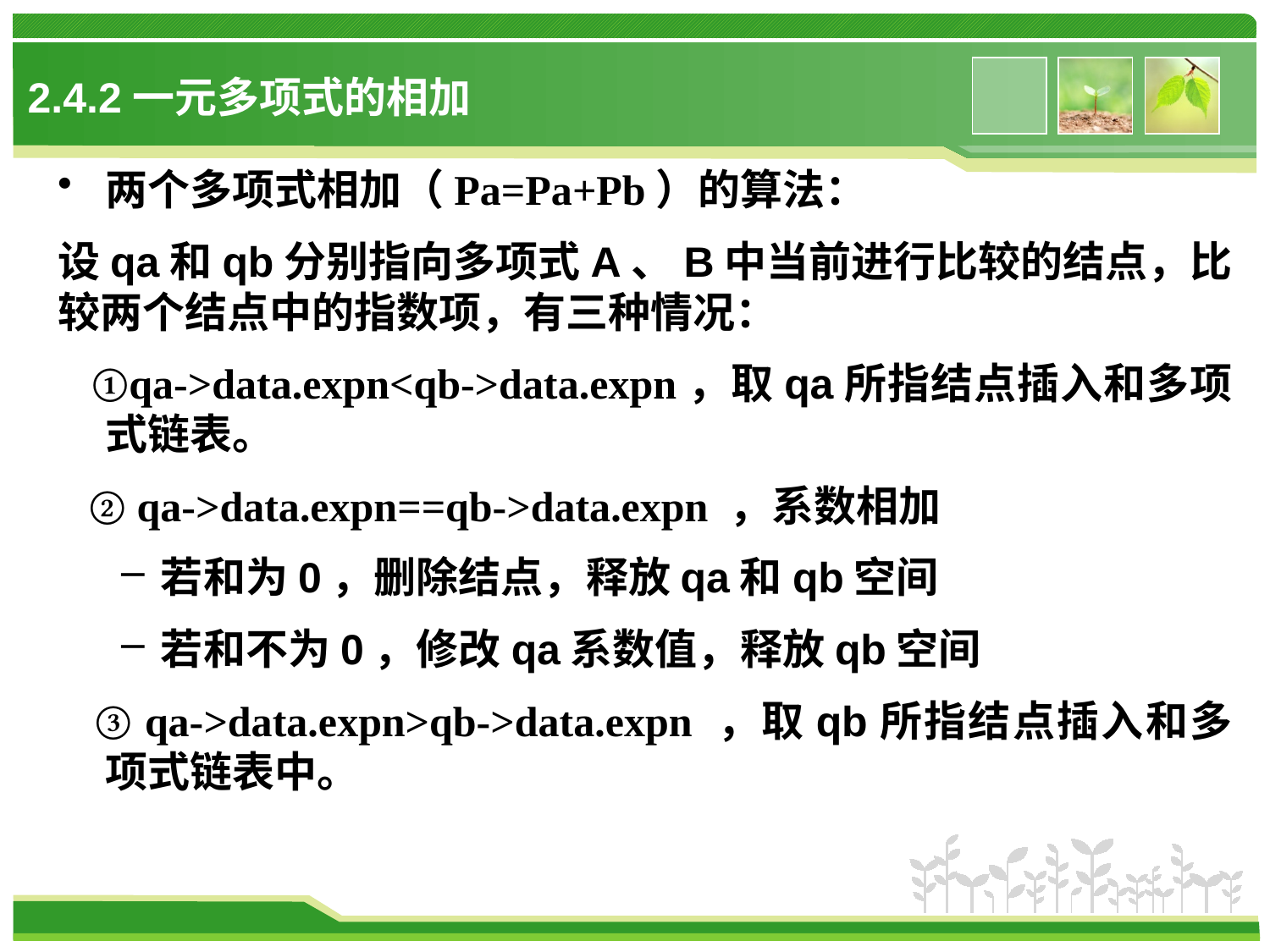

# 2.4.2一元多项式的相加
两个多项式相加（Pa=Pa+Pb）的算法：
设qa和qb分别指向多项式A、B中当前进行比较的结点，比较两个结点中的指数项，有三种情况：
   ①qa->data.expn<qb->data.expn，取qa所指结点插入和多项式链表。
   ② qa->data.expn==qb->data.expn ，系数相加
若和为0，删除结点，释放qa和qb空间
若和不为0，修改qa系数值，释放qb空间
   ③ qa->data.expn>qb->data.expn ，取qb所指结点插入和多项式链表中。